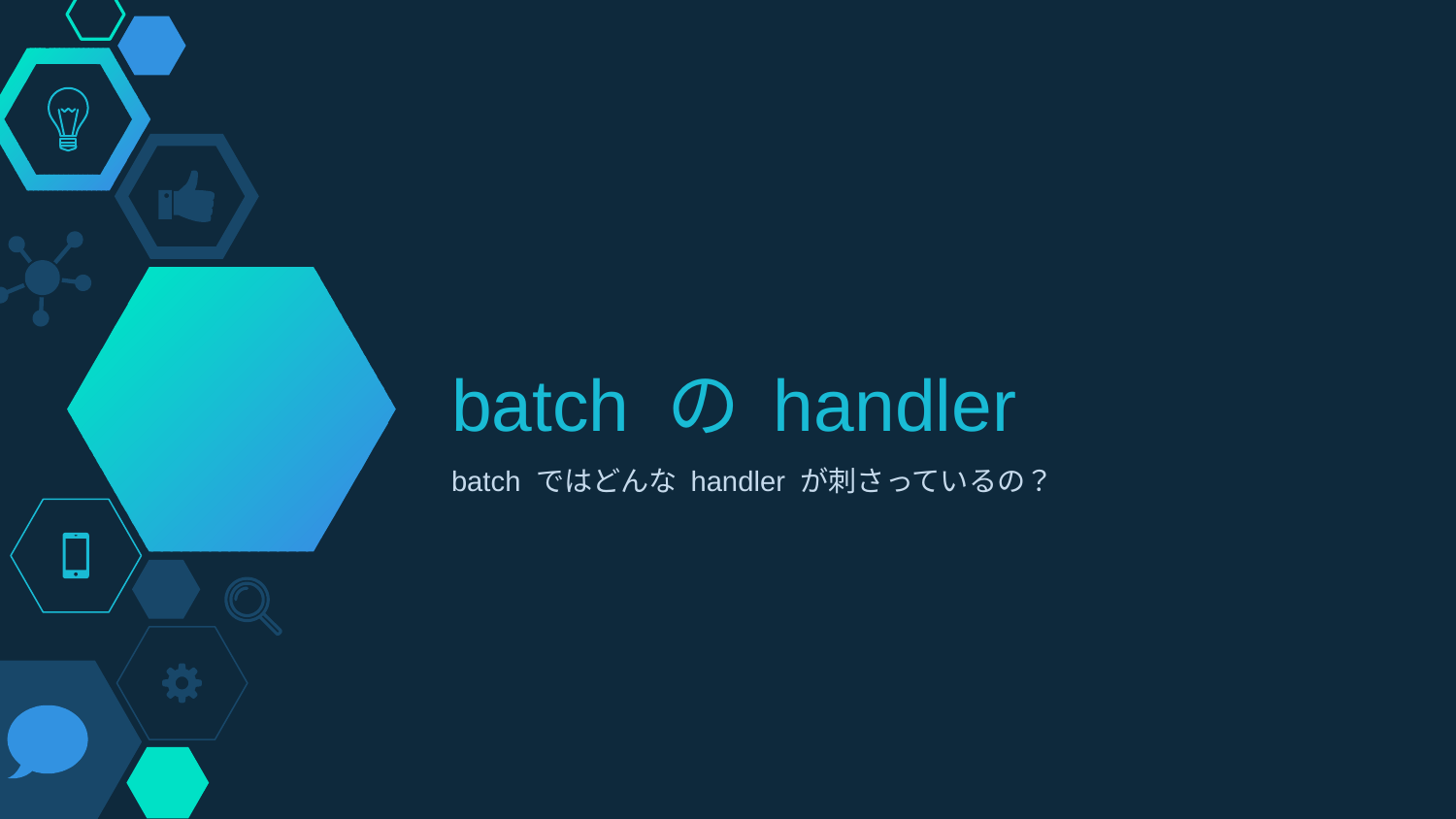

# batch の handler
batch ではどんな handler が刺さっているの？